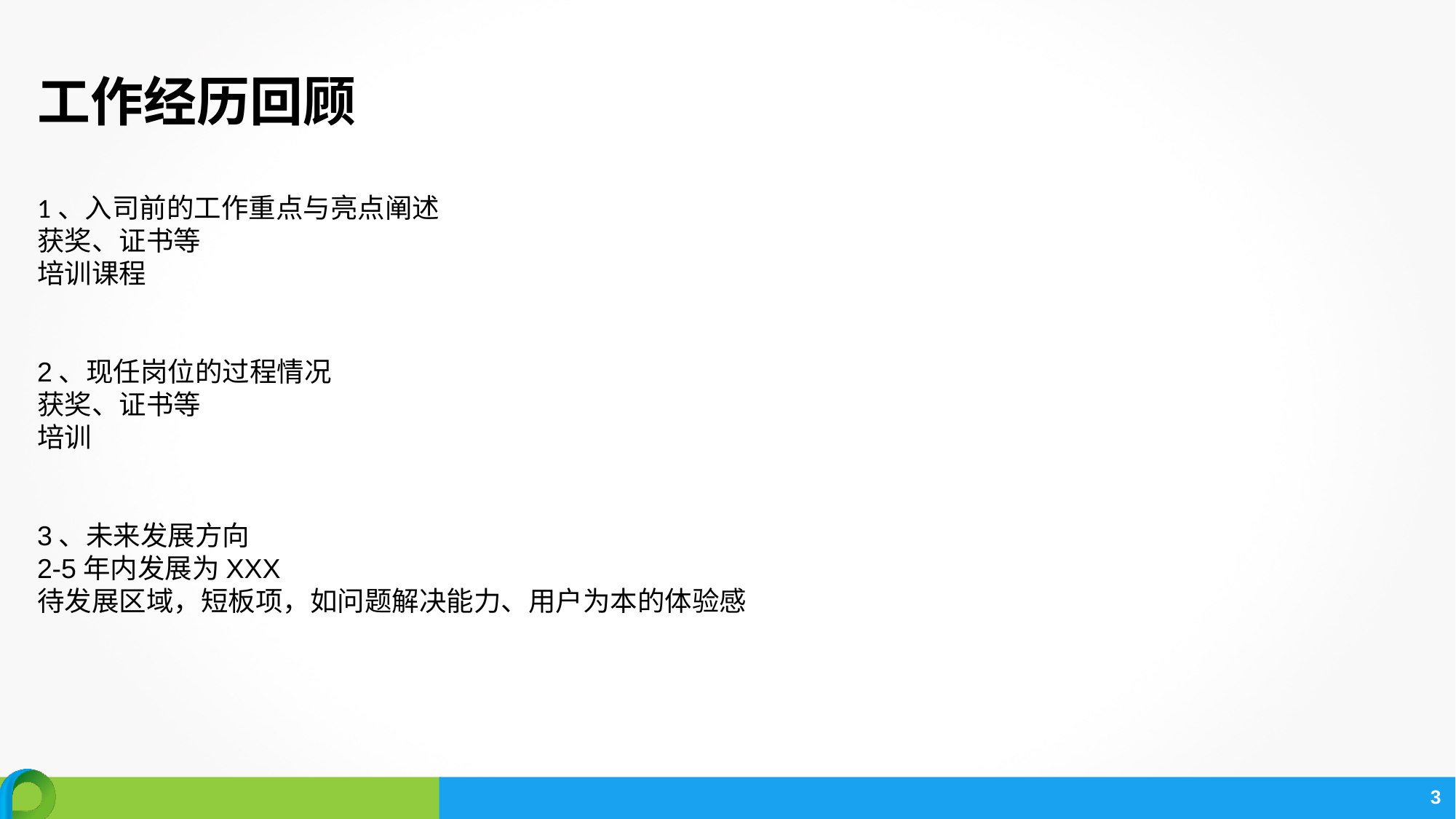

工作经历回顾
1、入司前的工作重点与亮点阐述
获奖、证书等
培训课程

2、现任岗位的过程情况
获奖、证书等
培训

3、未来发展方向
2-5年内发展为XXX
待发展区域，短板项，如问题解决能力、用户为本的体验感